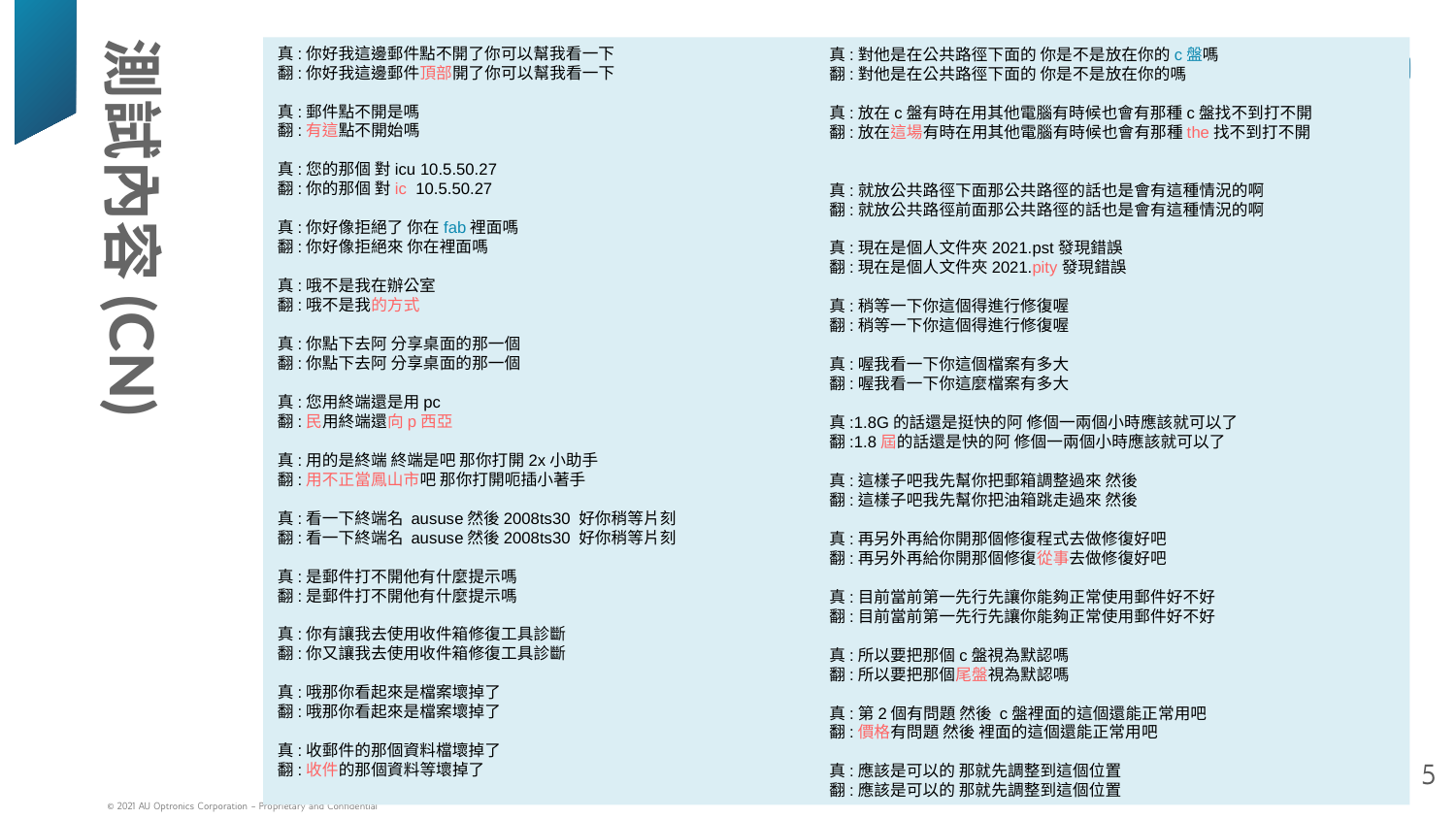

測試內容(CN)
真:你好我這邊郵件點不開了你可以幫我看一下
翻:你好我這邊郵件頂部開了你可以幫我看一下

真:郵件點不開是嗎
翻:有這點不開始嗎

真:您的那個 對icu 10.5.50.27
翻:你的那個 對ic  10.5.50.27

真:你好像拒絕了 你在fab裡面嗎
翻:你好像拒絕來 你在裡面嗎

真:哦不是我在辦公室
翻:哦不是我的方式

真:你點下去阿 分享桌面的那一個
翻:你點下去阿 分享桌面的那一個

真:您用終端還是用pc
翻:民用終端還向p西亞

真:用的是終端 終端是吧 那你打開2x小助手
翻:用不正當鳳山市吧 那你打開呃插小著手

真:看一下終端名 aususe然後2008ts30 好你稍等片刻
翻:看一下終端名 aususe然後2008ts30 好你稍等片刻

真:是郵件打不開他有什麼提示嗎
翻:是郵件打不開他有什麼提示嗎

真:你有讓我去使用收件箱修復工具診斷
翻:你又讓我去使用收件箱修復工具診斷

真:哦那你看起來是檔案壞掉了
翻:哦那你看起來是檔案壞掉了

真:收郵件的那個資料檔壞掉了
翻:收件的那個資料等壞掉了

真:對他是在公共路徑下面的 你是不是放在你的c盤嗎
翻:對他是在公共路徑下面的 你是不是放在你的嗎

真:放在c盤有時在用其他電腦有時候也會有那種c盤找不到打不開
翻:放在這場有時在用其他電腦有時候也會有那種the找不到打不開

真:就放公共路徑下面那公共路徑的話也是會有這種情況的啊
翻:就放公共路徑前面那公共路徑的話也是會有這種情況的啊

真:現在是個人文件夾2021.pst發現錯誤
翻:現在是個人文件夾2021.pity發現錯誤

真:稍等一下你這個得進行修復喔
翻:稍等一下你這個得進行修復喔

真:喔我看一下你這個檔案有多大
翻:喔我看一下你這麼檔案有多大

真:1.8G的話還是挺快的阿 修個一兩個小時應該就可以了
翻:1.8屆的話還是快的阿 修個一兩個小時應該就可以了

真:這樣子吧我先幫你把郵箱調整過來 然後
翻:這樣子吧我先幫你把油箱跳走過來 然後

真:再另外再給你開那個修復程式去做修復好吧
翻:再另外再給你開那個修復從事去做修復好吧

真:目前當前第一先行先讓你能夠正常使用郵件好不好
翻:目前當前第一先行先讓你能夠正常使用郵件好不好

真:所以要把那個c盤視為默認嗎
翻:所以要把那個尾盤視為默認嗎

真:第2個有問題 然後 c盤裡面的這個還能正常用吧
翻:價格有問題 然後 裡面的這個還能正常用吧

真:應該是可以的 那就先調整到這個位置
翻:應該是可以的 那就先調整到這個位置
5